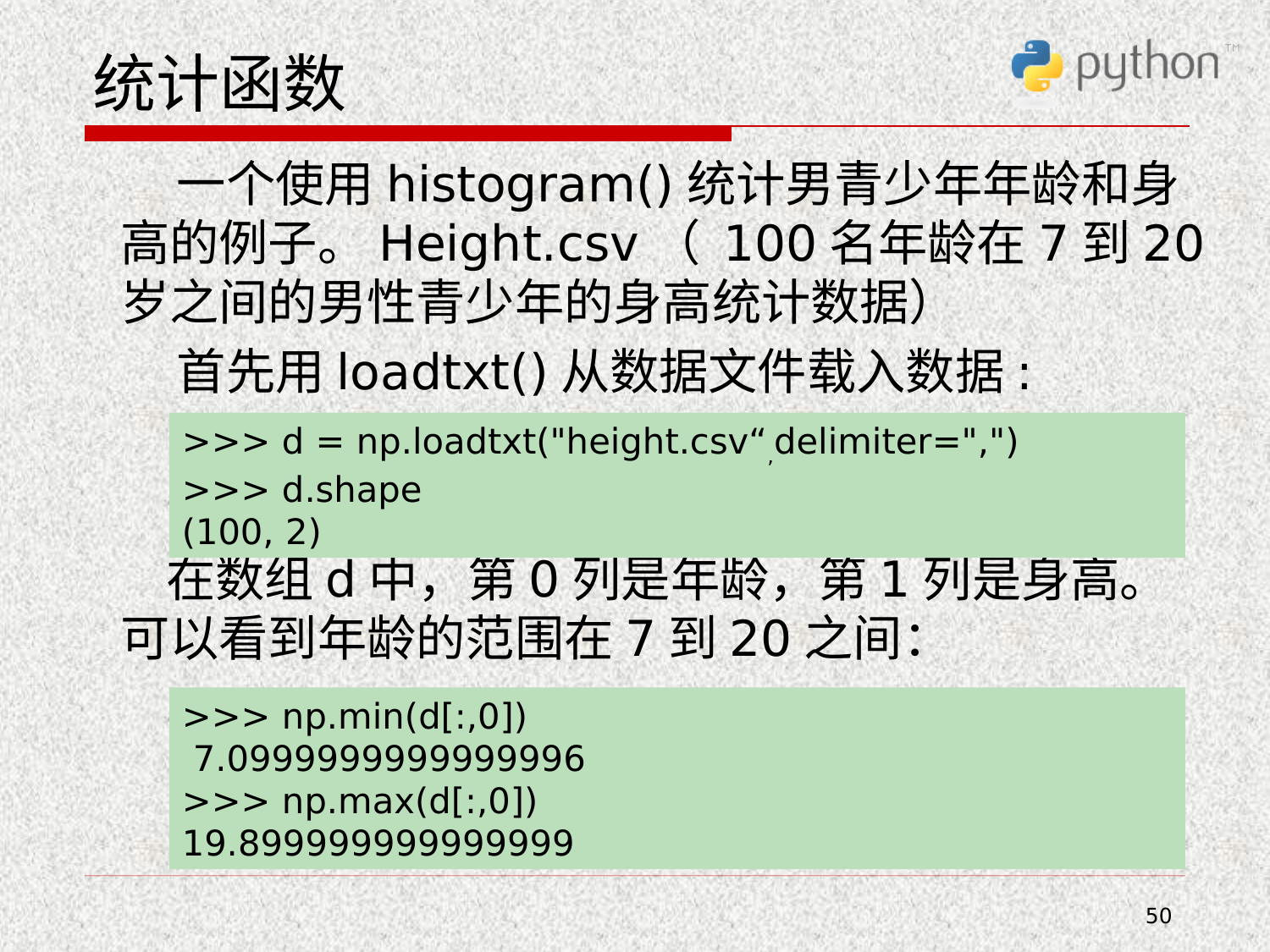

# 统计函数
          一个使用histogram()统计男青少年年龄和身高的例子。Height.csv（ 100名年龄在7到20岁之间的男性青少年的身高统计数据）
          首先用loadtxt()从数据文件载入数据:

         在数组d中，第0列是年龄，第1列是身高。可以看到年龄的范围在7到20之间：

>>> d = np.loadtxt("height.csv“,delimiter=",")
>>> d.shape
(100, 2)
>>> np.min(d[:,0])
 7.0999999999999996
>>> np.max(d[:,0])
19.899999999999999
50